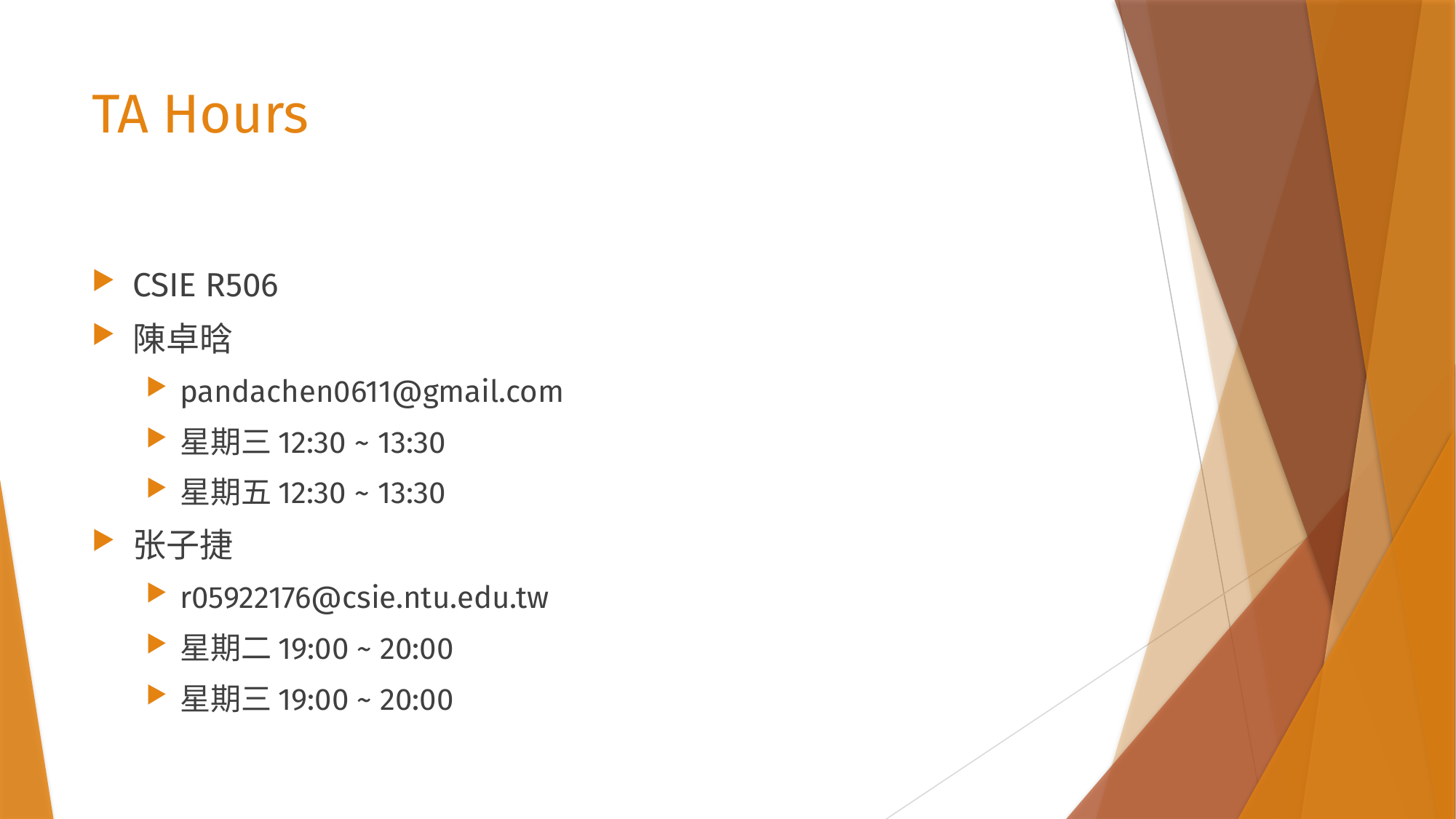

# TA Hours
CSIE R506
陳卓晗
pandachen0611@gmail.com
星期三12:30 ~ 13:30
星期五12:30 ~ 13:30
张子捷
r05922176@csie.ntu.edu.tw
星期二19:00 ~ 20:00
星期三19:00 ~ 20:00